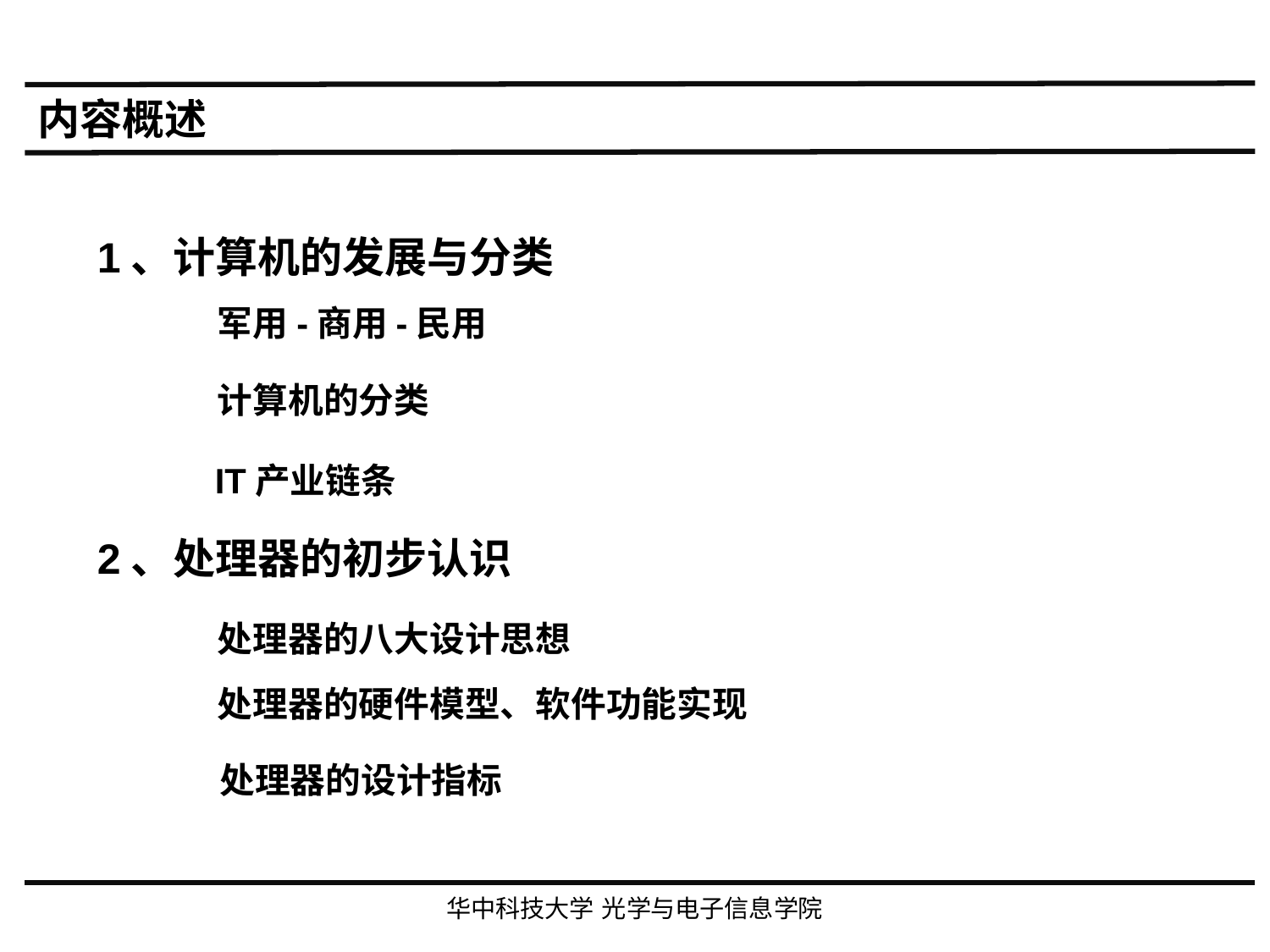

内容概述
1、计算机的发展与分类
军用-商用-民用
计算机的分类
IT产业链条
2、处理器的初步认识
处理器的八大设计思想
处理器的硬件模型、软件功能实现
处理器的设计指标
华中科技大学 光学与电子信息学院